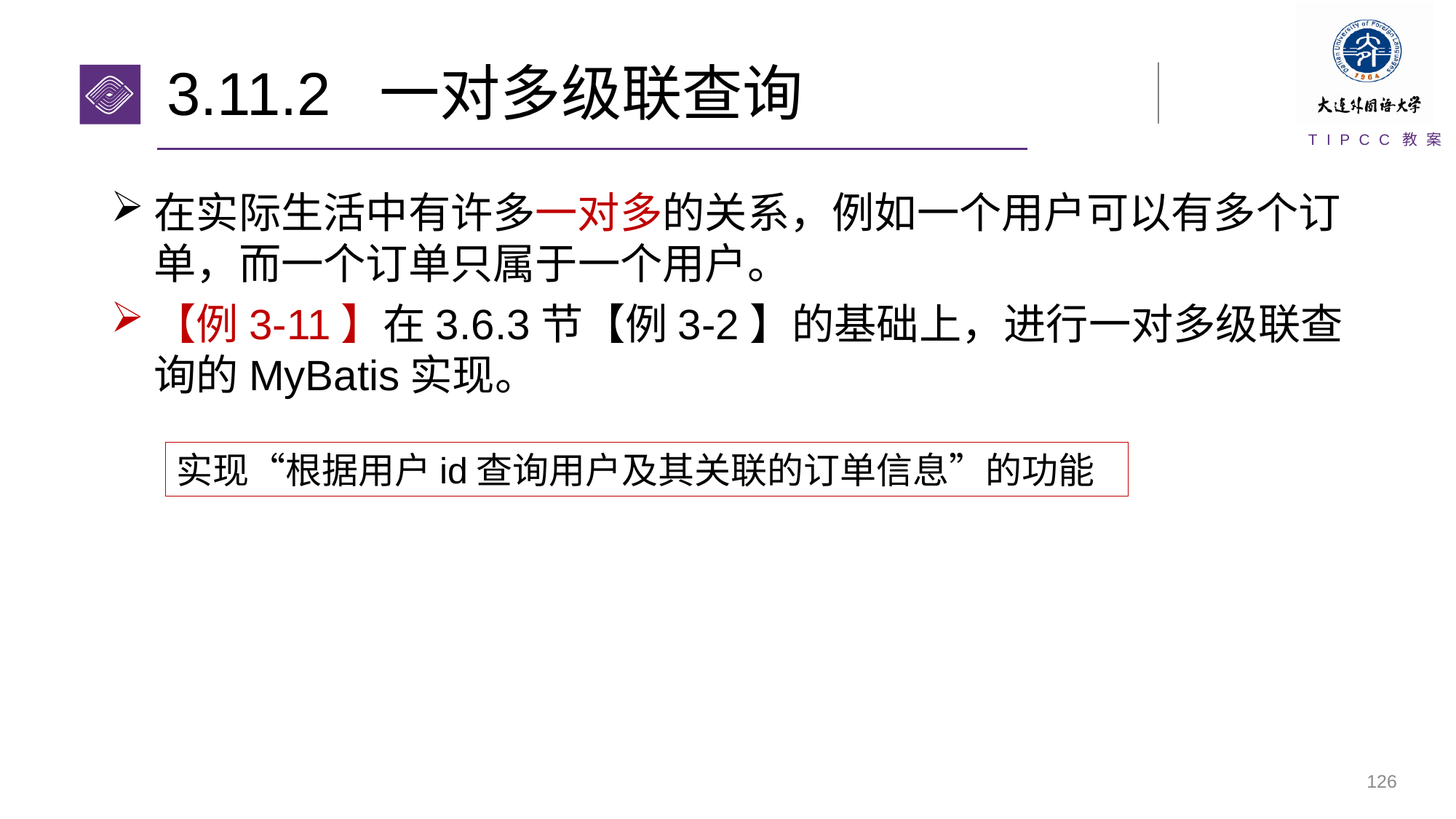

# 3.11.2  一对多级联查询
在实际生活中有许多一对多的关系，例如一个用户可以有多个订单，而一个订单只属于一个用户。
【例3-11】在3.6.3节【例3-2】的基础上，进行一对多级联查询的MyBatis实现。
实现“根据用户id查询用户及其关联的订单信息”的功能
126